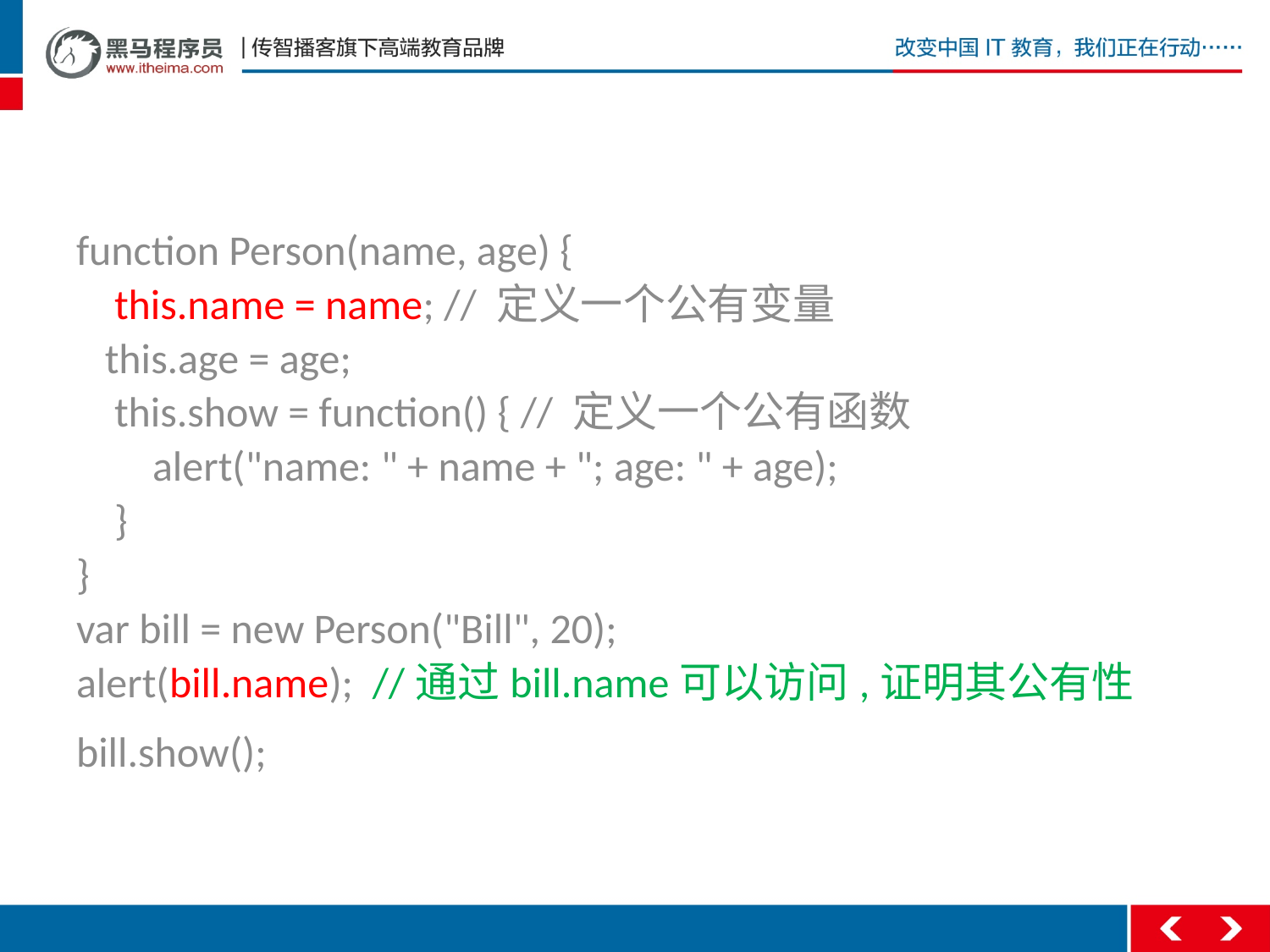

#
function Person(name, age) {
    this.name = name; // 定义一个公有变量
   this.age = age;
    this.show = function() { // 定义一个公有函数
        alert("name: " + name + "; age: " + age);
    }
}
var bill = new Person("Bill", 20);
alert(bill.name);  //通过bill.name可以访问,证明其公有性
bill.show();